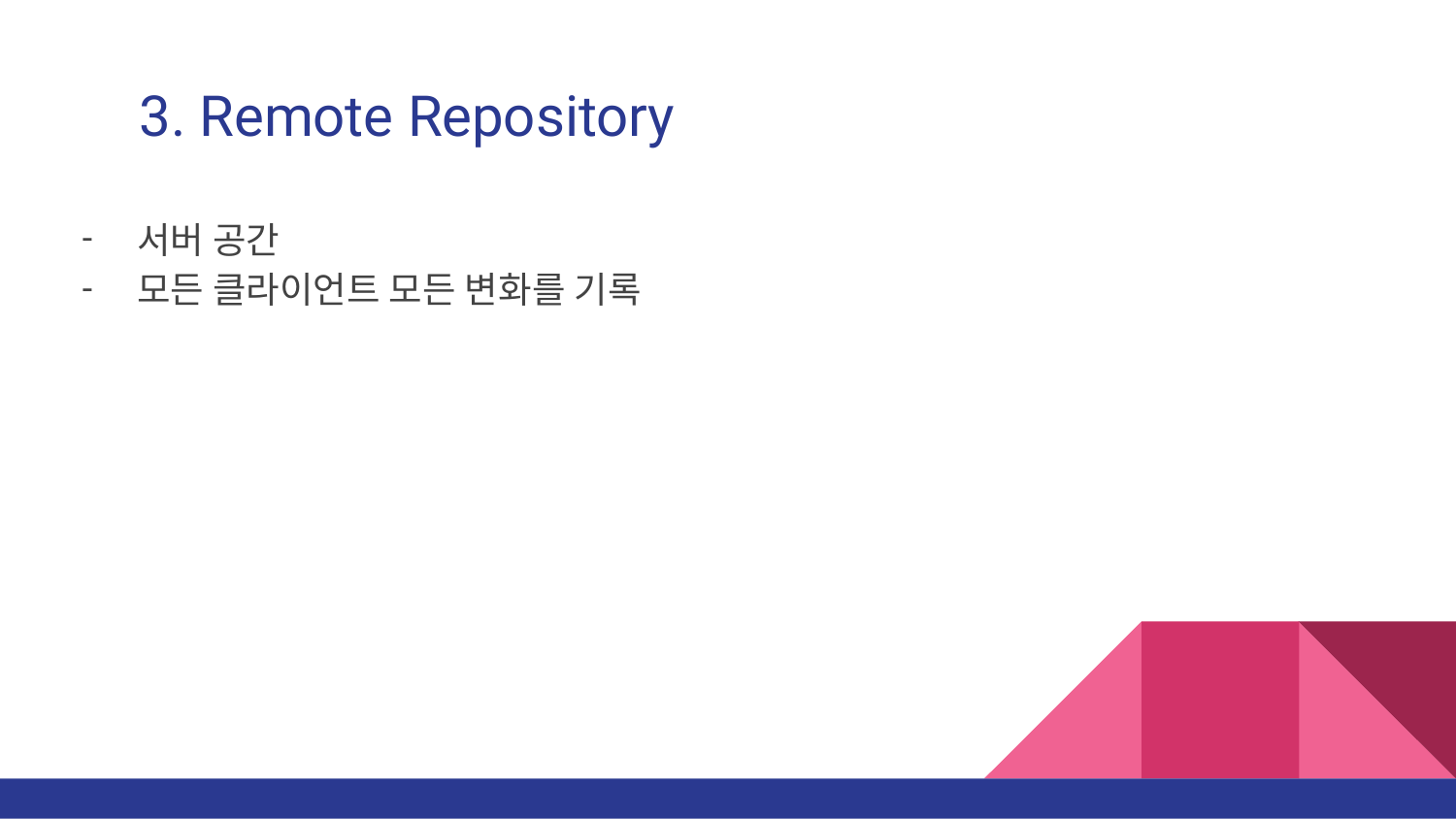

# 3. Remote Repository
서버 공간
모든 클라이언트 모든 변화를 기록